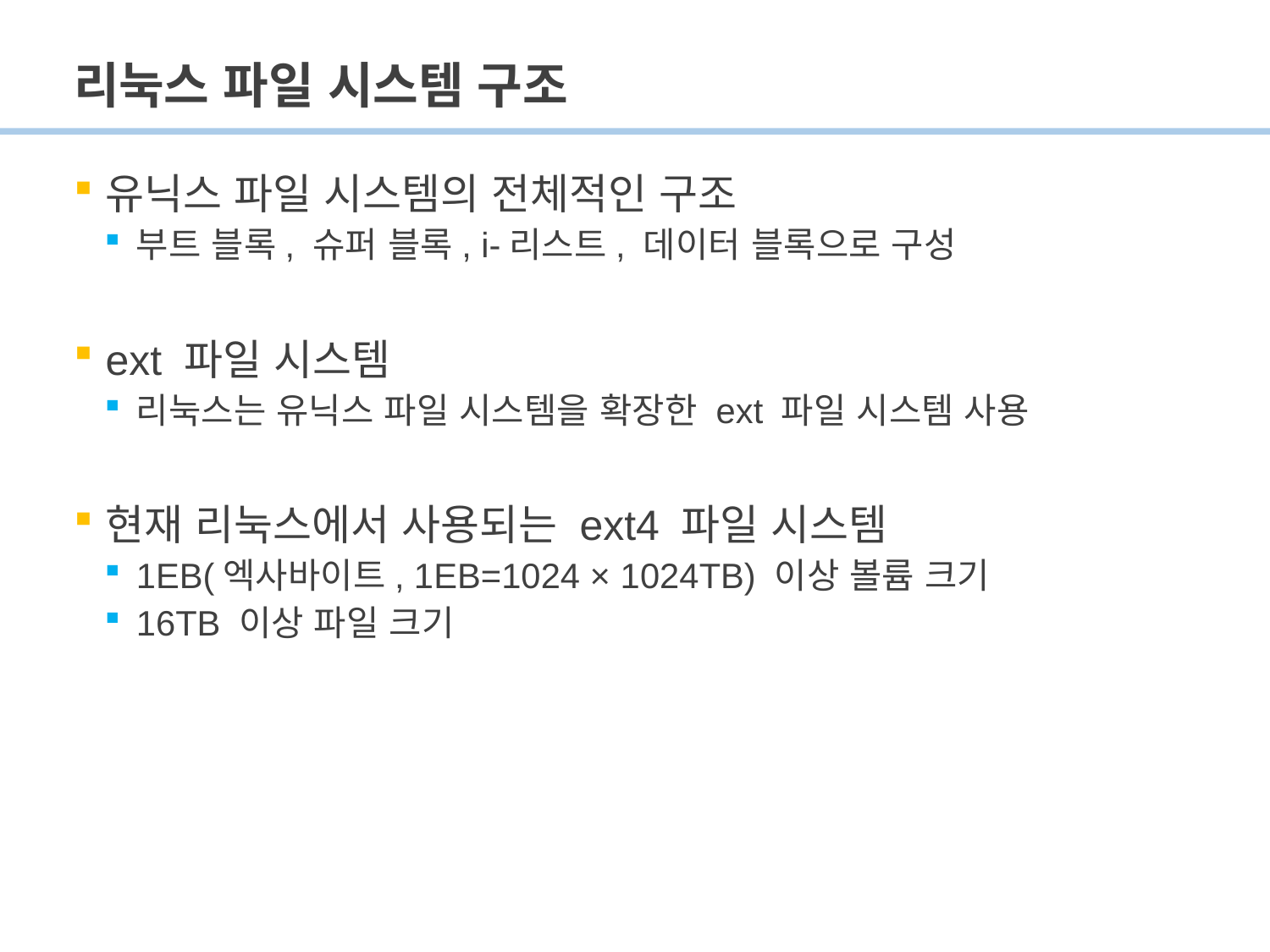

# 리눅스 파일 시스템 구조
유닉스 파일 시스템의 전체적인 구조
부트 블록, 슈퍼 블록, i-리스트, 데이터 블록으로 구성

ext 파일 시스템
리눅스는 유닉스 파일 시스템을 확장한 ext 파일 시스템 사용

현재 리눅스에서 사용되는 ext4 파일 시스템
1EB(엑사바이트, 1EB=1024 × 1024TB) 이상 볼륨 크기
16TB 이상 파일 크기